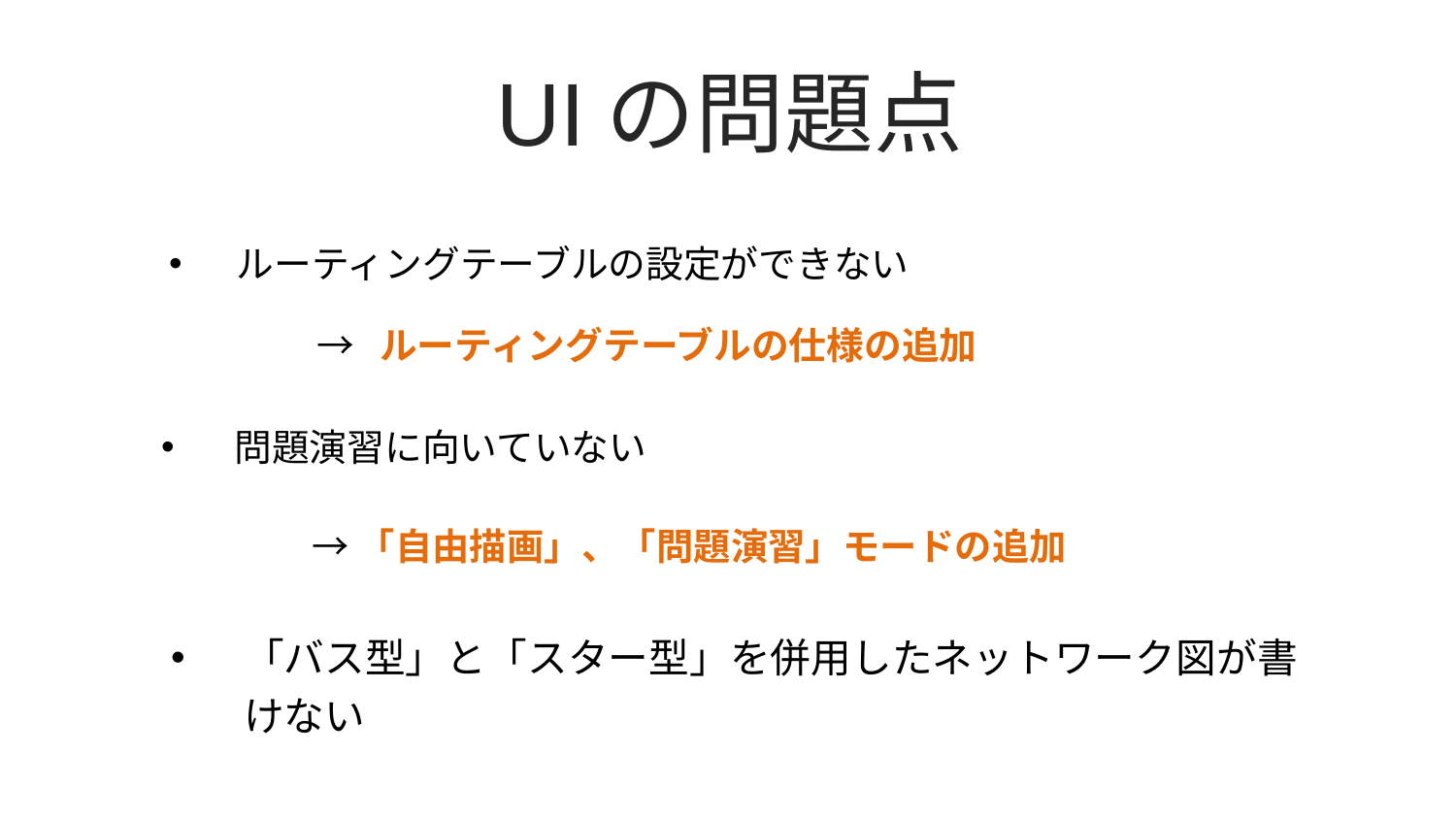

# UIの問題点
ルーティングテーブルの設定ができない

→  ルーティングテーブルの仕様の追加

問題演習に向いていない

→「自由描画」、「問題演習」モードの追加

「バス型」と「スター型」を併用したネットワーク図が書けない